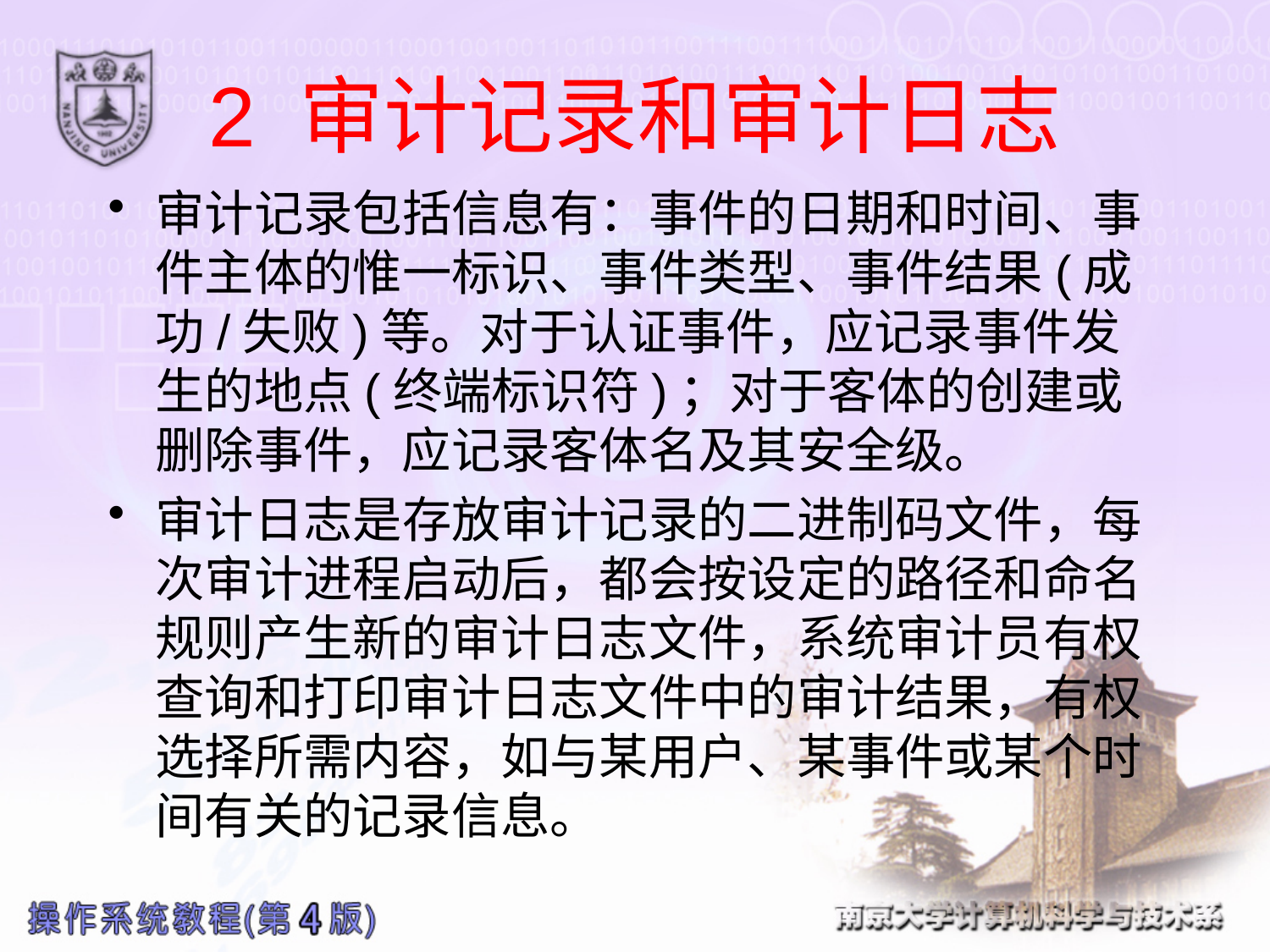

# 2 审计记录和审计日志
审计记录包括信息有：事件的日期和时间、事件主体的惟一标识、事件类型、事件结果(成功/失败)等。对于认证事件，应记录事件发生的地点(终端标识符)；对于客体的创建或删除事件，应记录客体名及其安全级。
审计日志是存放审计记录的二进制码文件，每次审计进程启动后，都会按设定的路径和命名规则产生新的审计日志文件，系统审计员有权查询和打印审计日志文件中的审计结果，有权选择所需内容，如与某用户、某事件或某个时间有关的记录信息。